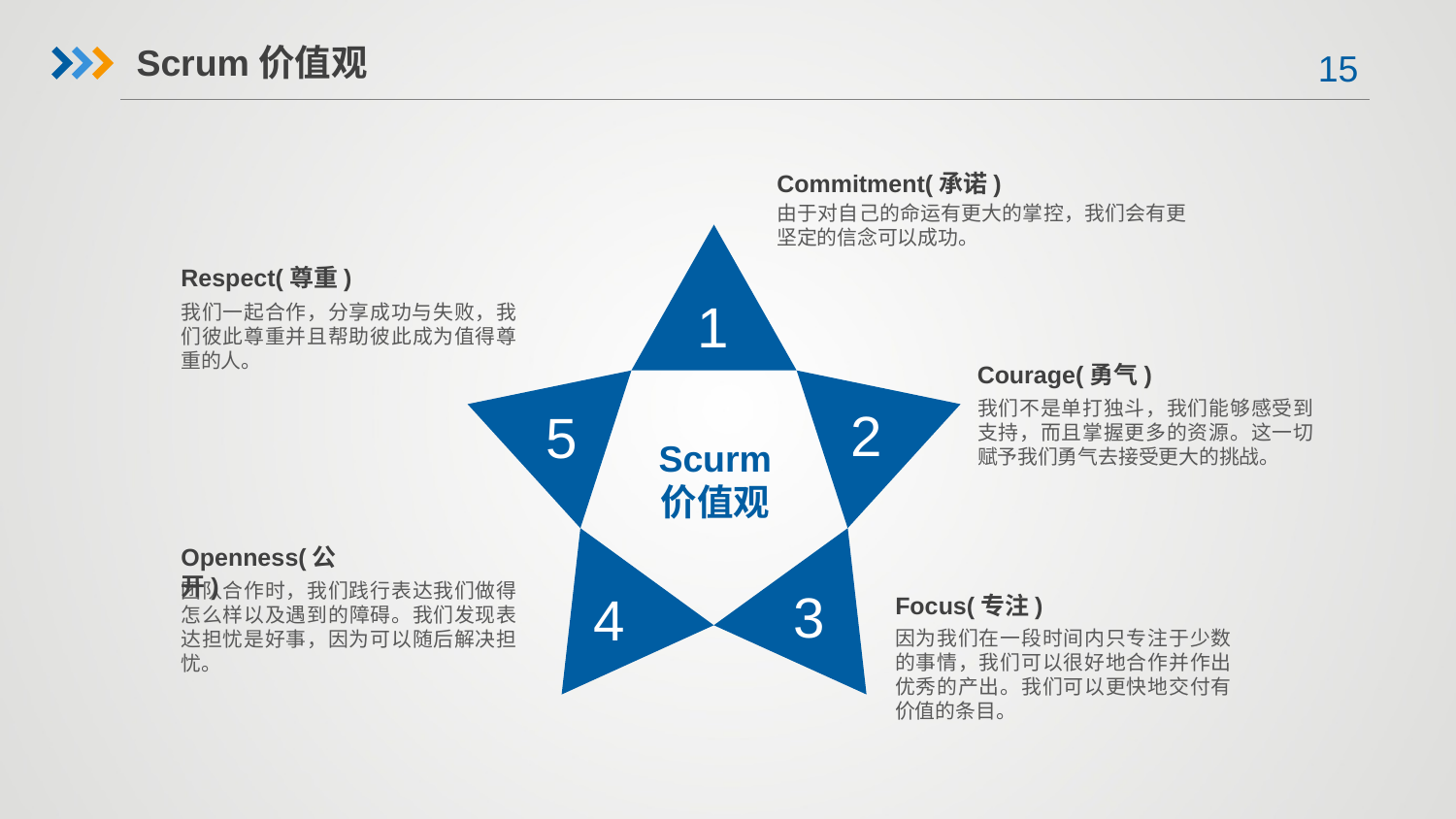

Scrum价值观
Commitment(承诺)
由于对自己的命运有更大的掌控，我们会有更坚定的信念可以成功。

Respect(尊重)
1
我们一起合作，分享成功与失败，我们彼此尊重并且帮助彼此成为值得尊重的人。
Courage(勇气)

我们不是单打独斗，我们能够感受到支持，而且掌握更多的资源。这一切赋予我们勇气去接受更大的挑战。
2
5
Scurm
价值观

Openness(公开)
团队合作时，我们践行表达我们做得怎么样以及遇到的障碍。我们发现表达担忧是好事，因为可以随后解决担忧。
3
4
Focus(专注)
因为我们在一段时间内只专注于少数的事情，我们可以很好地合作并作出优秀的产出。我们可以更快地交付有价值的条目。